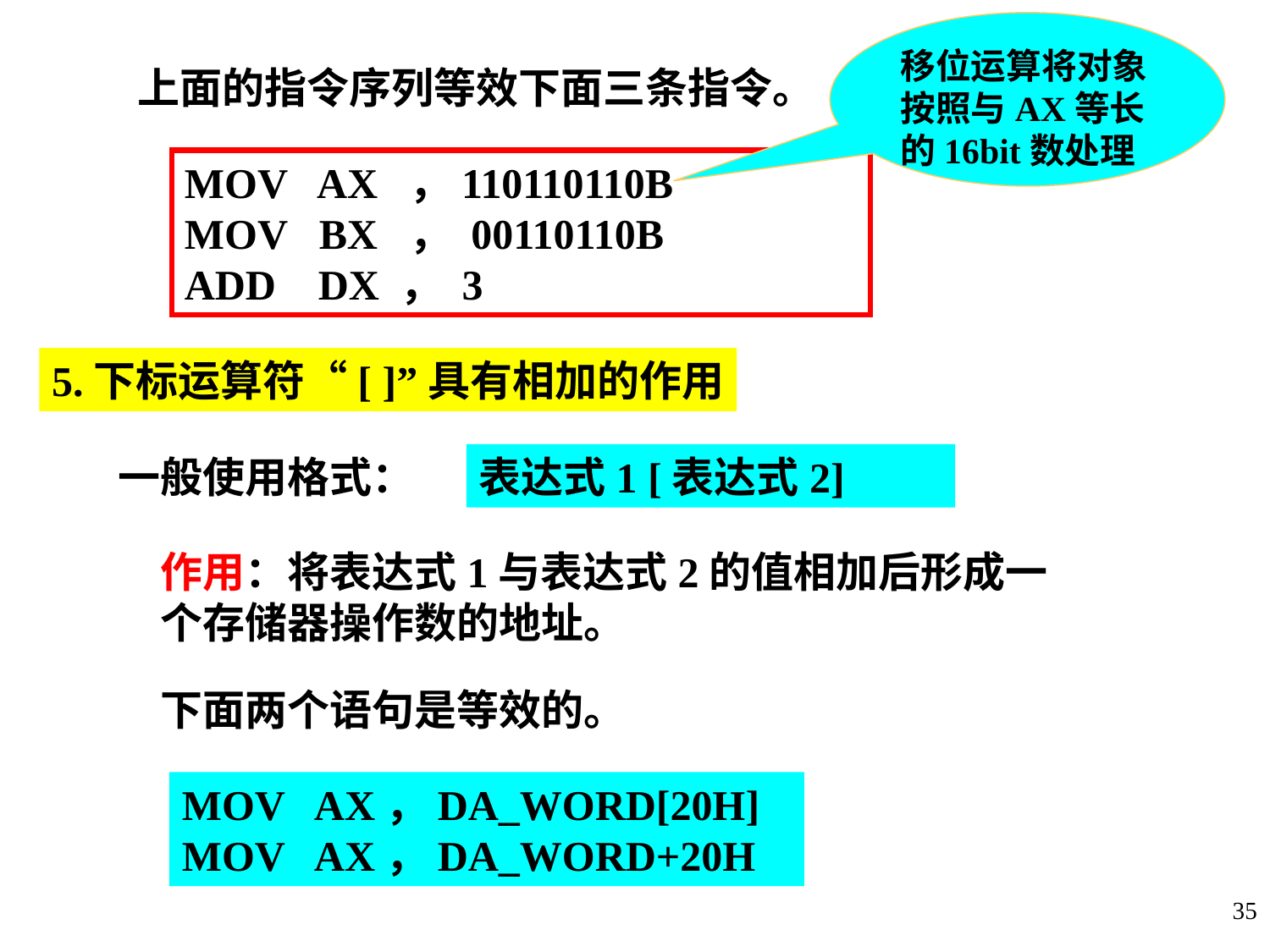

移位运算将对象按照与AX等长的16bit数处理
上面的指令序列等效下面三条指令。
MOV   AX  ，110110110B
MOV   BX  ， 00110110B
ADD    DX ， 3
5.下标运算符“[ ]”具有相加的作用
一般使用格式：
表达式1 [表达式2]
作用：将表达式1与表达式2的值相加后形成一个存储器操作数的地址。
下面两个语句是等效的。
MOV   AX，DA_WORD[20H]
MOV   AX，DA_WORD+20H
35